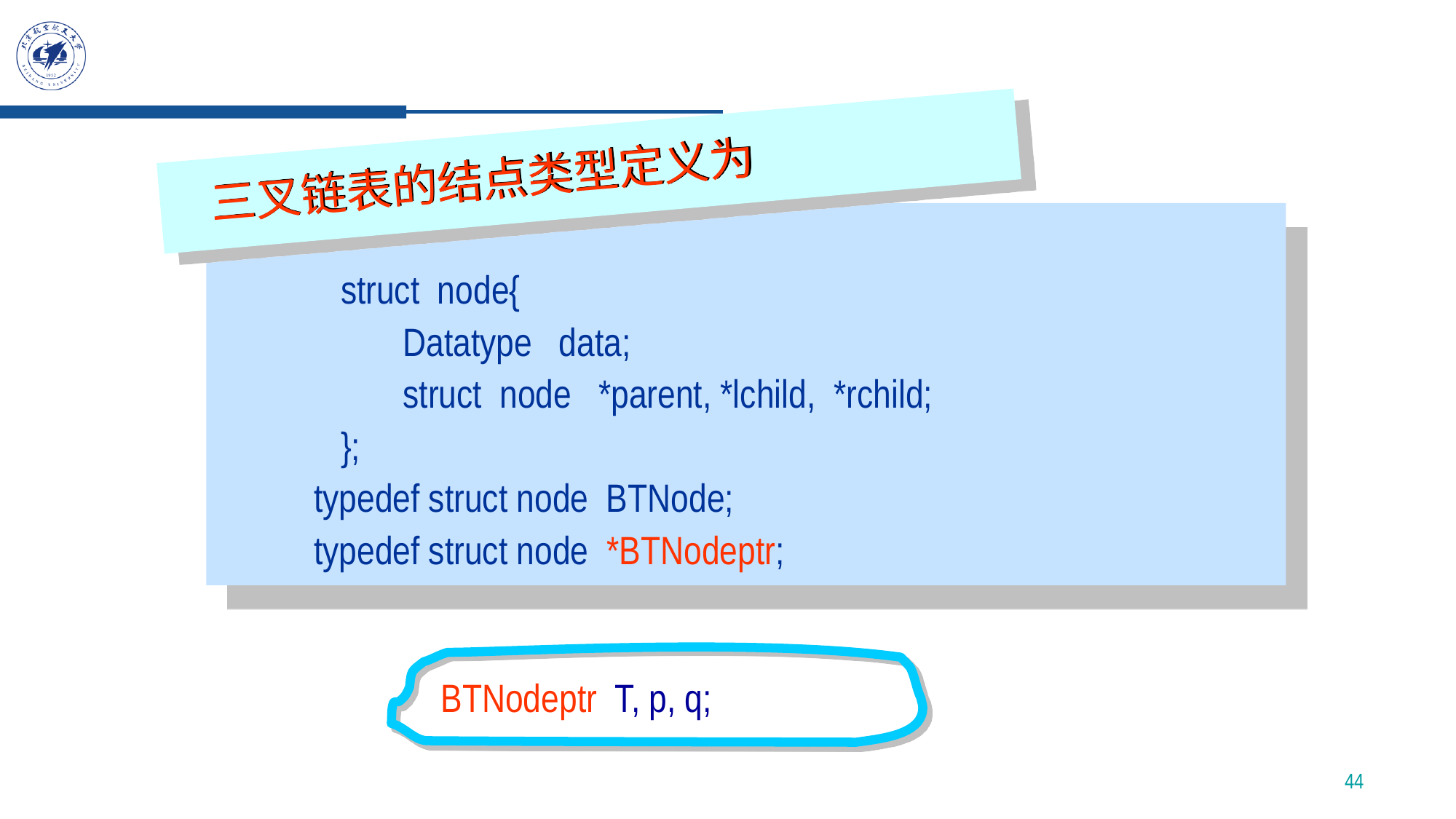

三叉链表的结点类型定义为

   struct  node{
          Datatype   data;
          struct  node   *parent, *lchild,  *rchild;
   };
typedef struct node  BTNode;
typedef struct node  *BTNodeptr;

BTNodeptr  T, p, q;
44